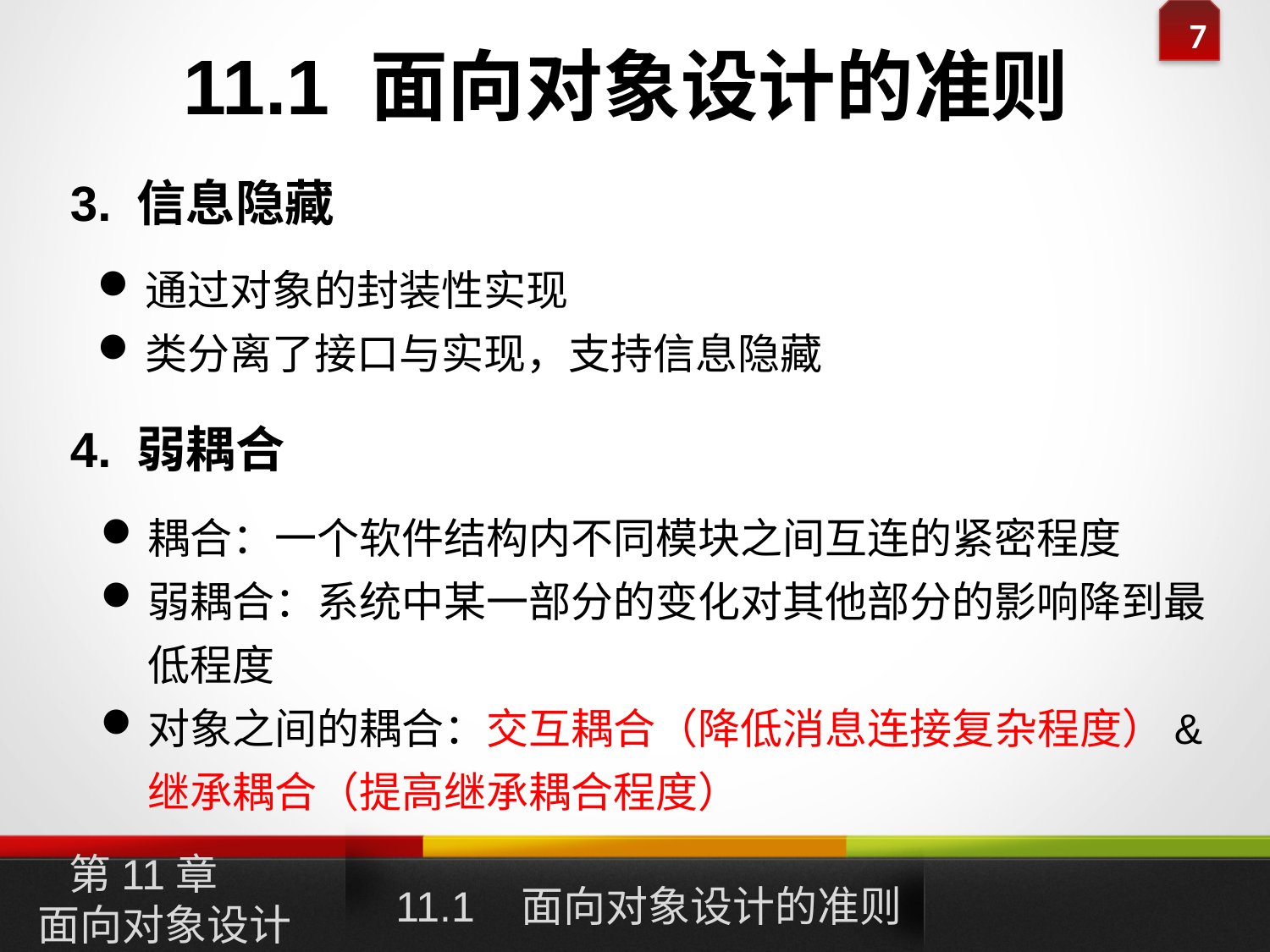

# 11.1 面向对象设计的准则
3. 信息隐藏
通过对象的封装性实现
类分离了接口与实现，支持信息隐藏
4. 弱耦合
耦合：一个软件结构内不同模块之间互连的紧密程度
弱耦合：系统中某一部分的变化对其他部分的影响降到最低程度
对象之间的耦合：交互耦合（降低消息连接复杂程度）&继承耦合（提高继承耦合程度）
11.1   面向对象设计的准则